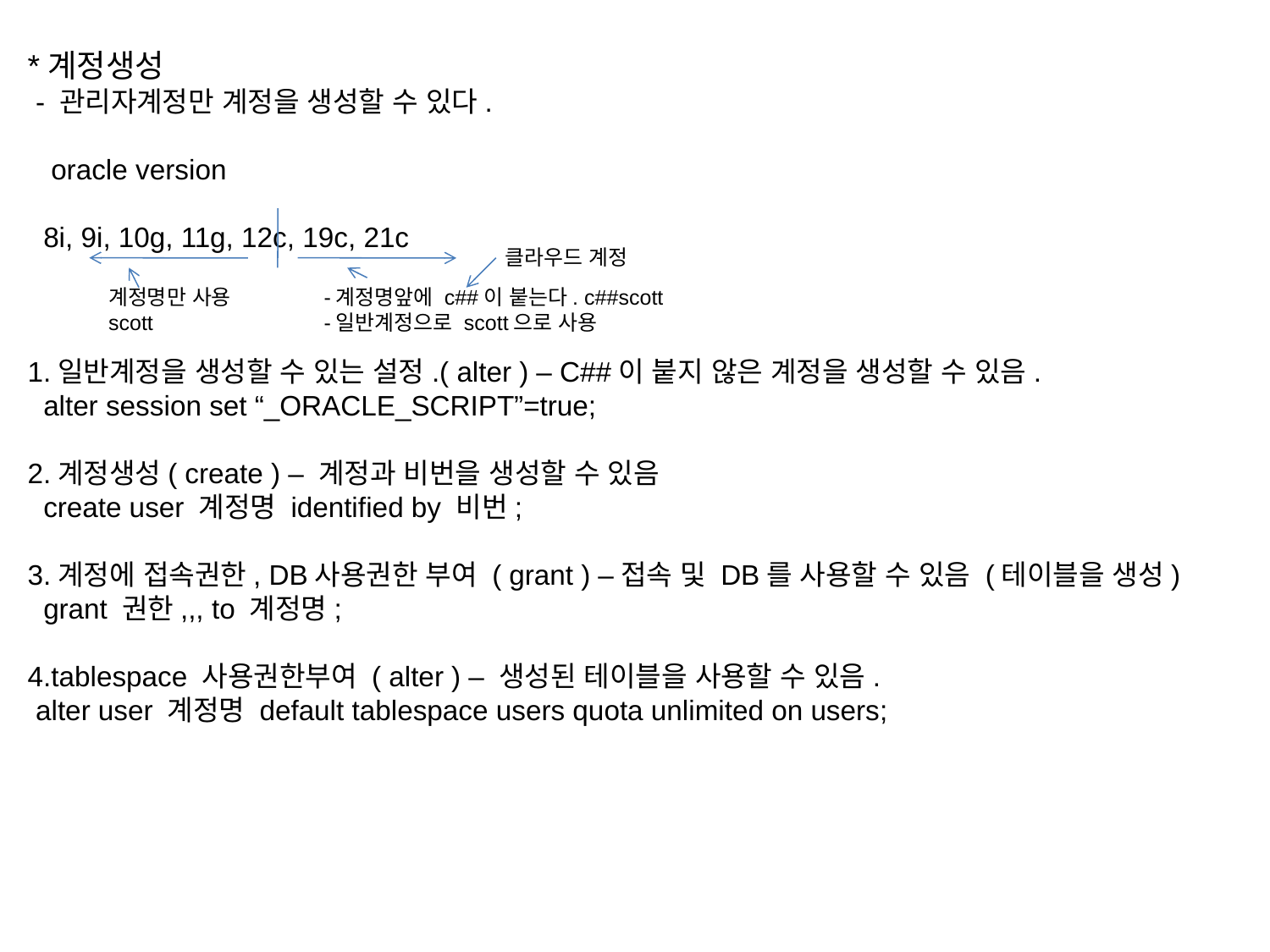

*계정생성
 - 관리자계정만 계정을 생성할 수 있다.

   oracle version

  8i, 9i, 10g, 11g, 12c, 19c, 21c

1.일반계정을 생성할 수 있는 설정.( alter ) – C##이 붙지 않은 계정을 생성할 수 있음.
  alter session set “_ORACLE_SCRIPT”=true;

2.계정생성( create ) – 계정과 비번을 생성할 수 있음
  create user 계정명 identified by 비번;

3.계정에 접속권한, DB사용권한 부여 ( grant ) –접속 및 DB를 사용할 수 있음 (테이블을 생성)
  grant 권한,,, to 계정명;

4.tablespace 사용권한부여 ( alter ) – 생성된 테이블을 사용할 수 있음.
 alter user 계정명 default tablespace users quota unlimited on users;

클라우드 계정
계정명만 사용
scott
-계정명앞에 c##이 붙는다. c##scott
-일반계정으로 scott으로 사용